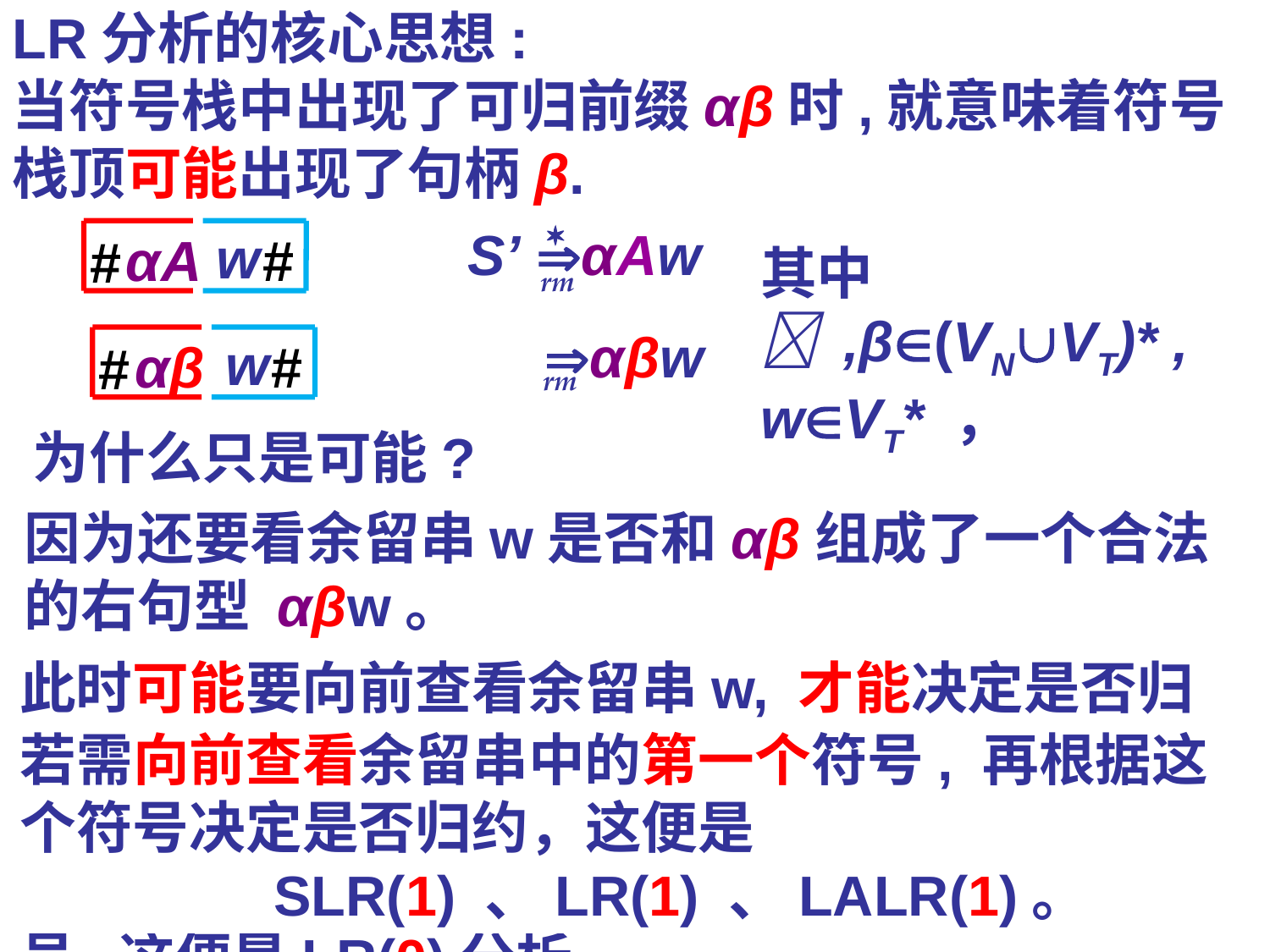

LR分析的核心思想:
当符号栈中出现了可归前缀αβ时,就意味着符号栈顶可能出现了句柄β.

∗
S’ ⇒αAw

rm

w
#
αA
#
其中 α ,β∈(VN∪VT)* , 	w∈VT* ，

⇒αβw

w
#
αβ
#
rm
为什么只是可能?
因为还要看余留串w是否和αβ组成了一个合法的右句型 αβw。
此时可能要向前查看余留串w, 才能决定是否归约。
若只根据符号栈中是否已是某个可归前缀αβ来决定是否归约,而不向前查看任何余留串中的符号,这便是LR(0)分析.
若需向前查看余留串中的第一个符号, 再根据这个符号决定是否归约，这便是
		SLR(1) 、LR(1) 、LALR(1)。